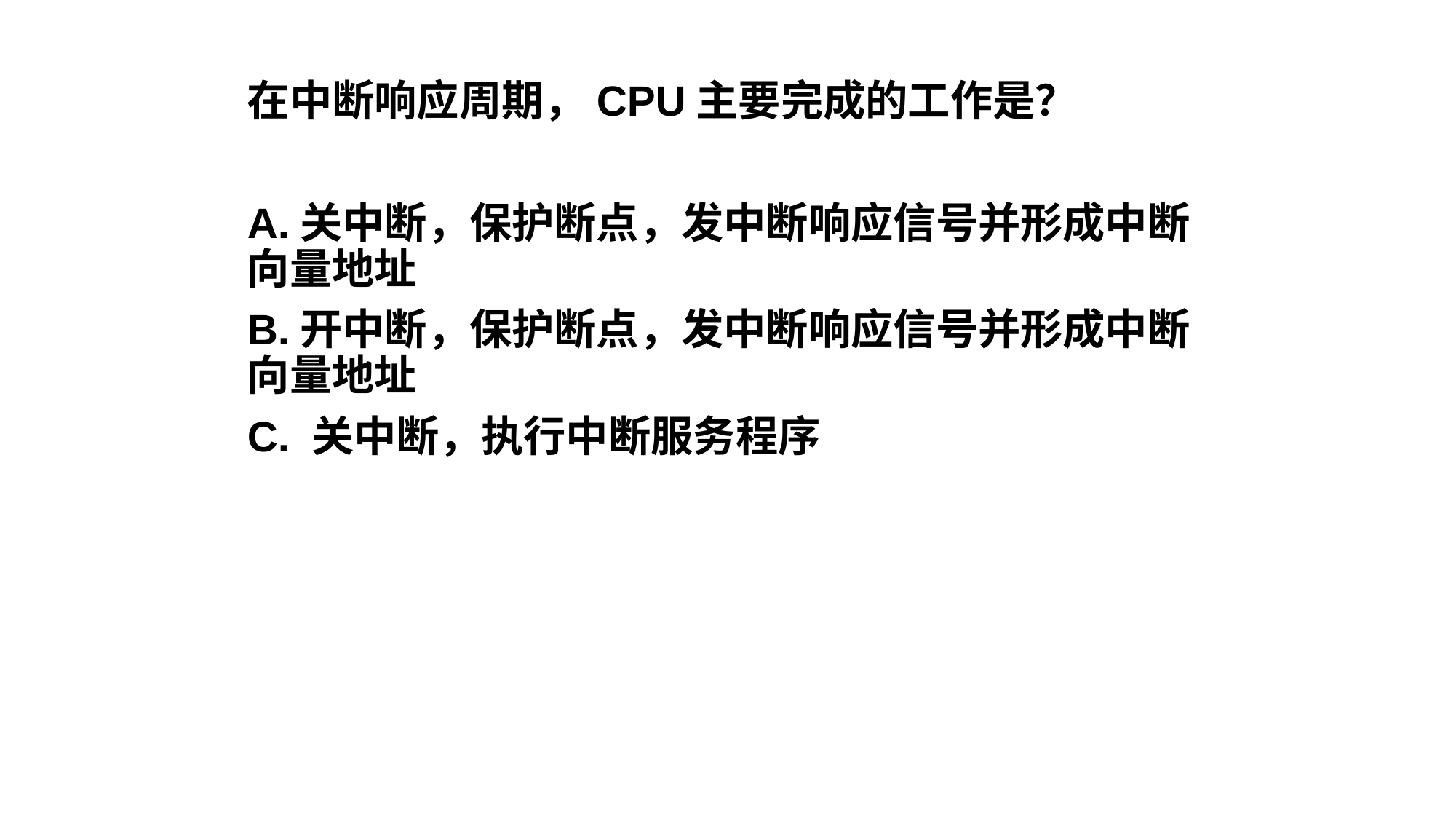

在中断响应周期，CPU主要完成的工作是？

A.关中断，保护断点，发中断响应信号并形成中断向量地址
B.开中断，保护断点，发中断响应信号并形成中断向量地址
C. 关中断，执行中断服务程序